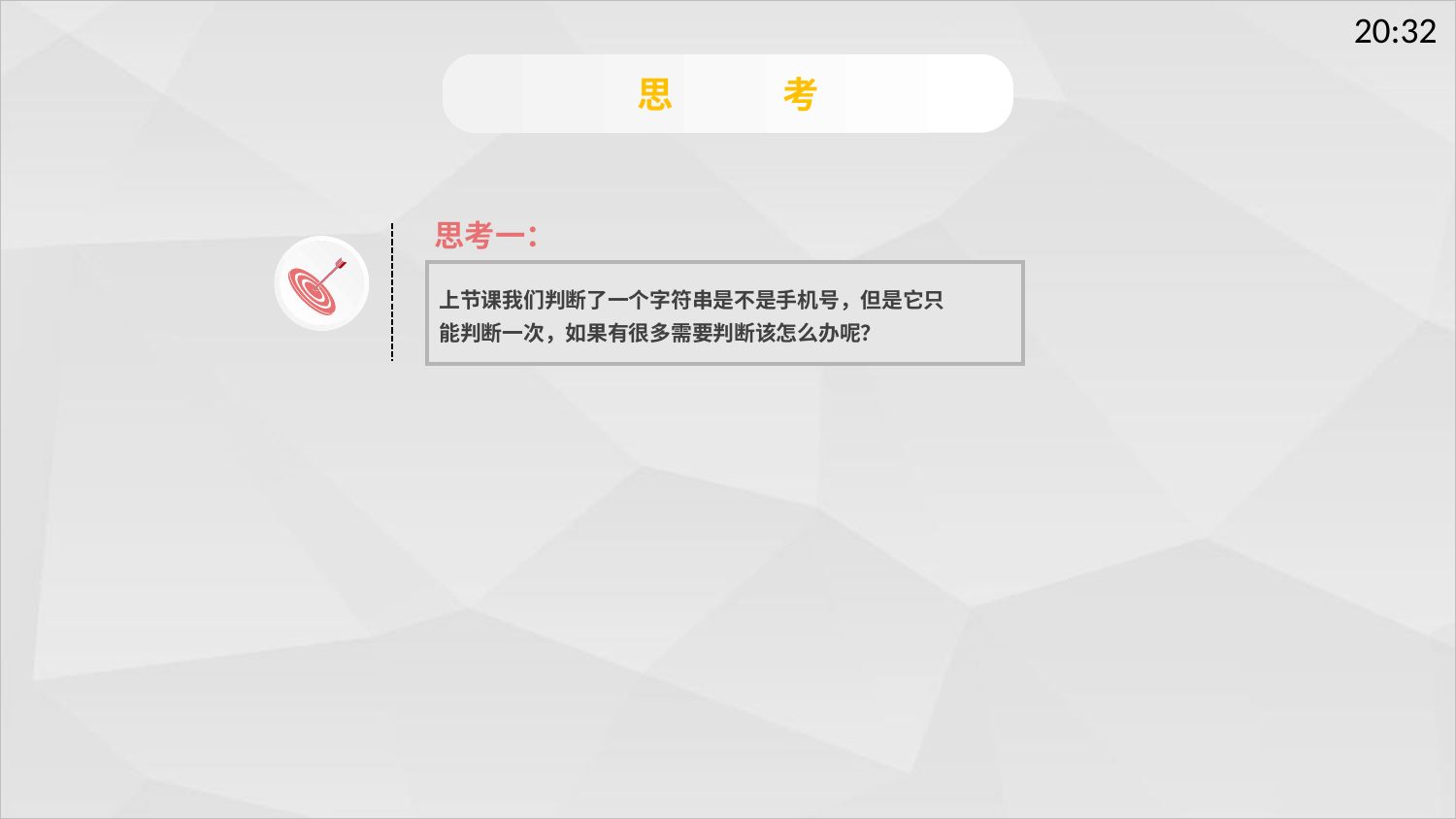

思	考
思考一：

上节课我们判断了一个字符串是不是手机号，但是它只能判断一次，如果有很多需要判断该怎么办呢？